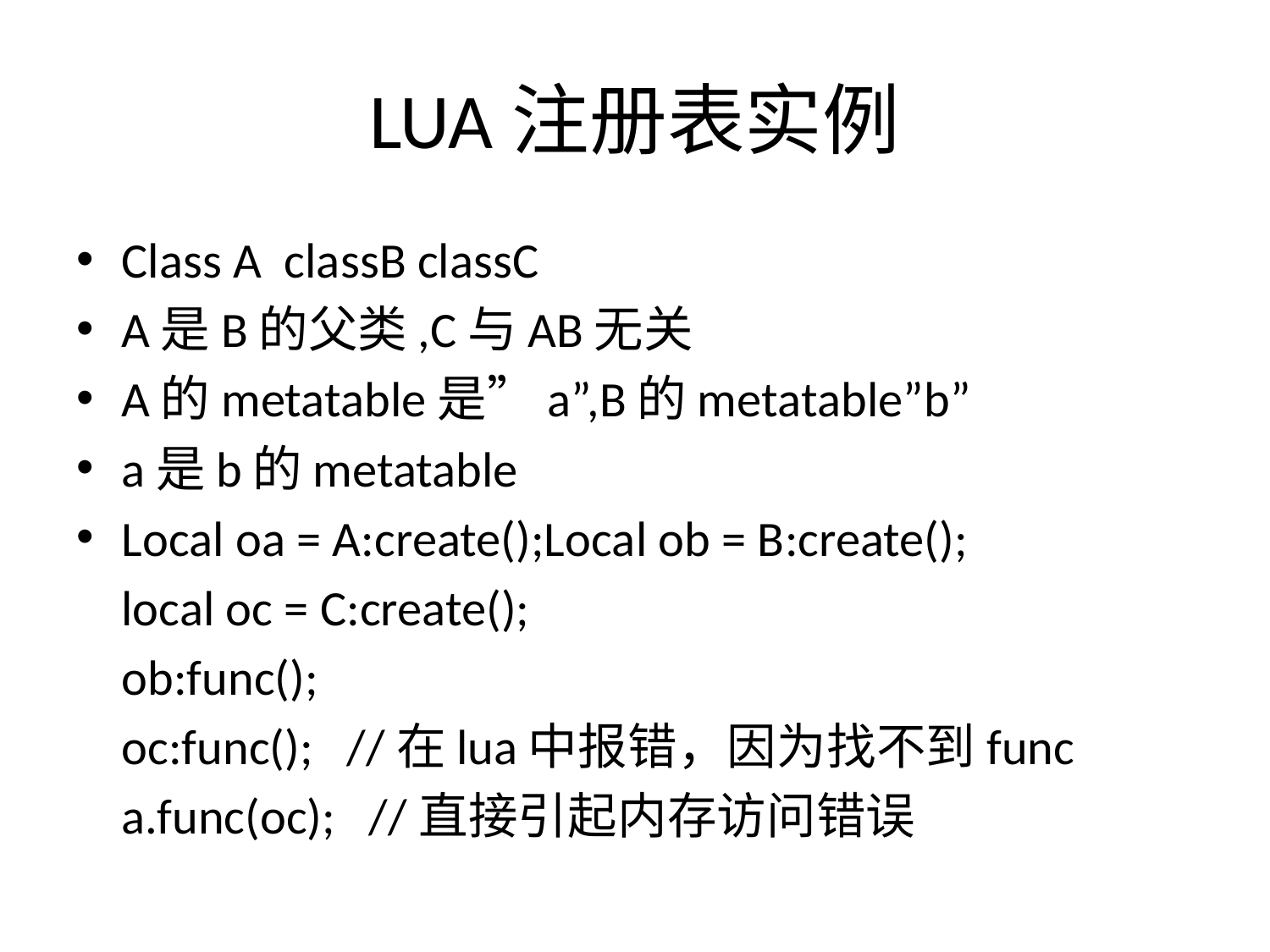

# LUA注册表实例
Class A  classB classC
A是B的父类,C与AB无关
A的metatable是”a”,B的metatable”b”
a是b的metatable
Local oa = A:create();Local ob = B:create();
	local oc = C:create();
	ob:func();
	oc:func();   //在lua中报错，因为找不到func
	a.func(oc);   //直接引起内存访问错误